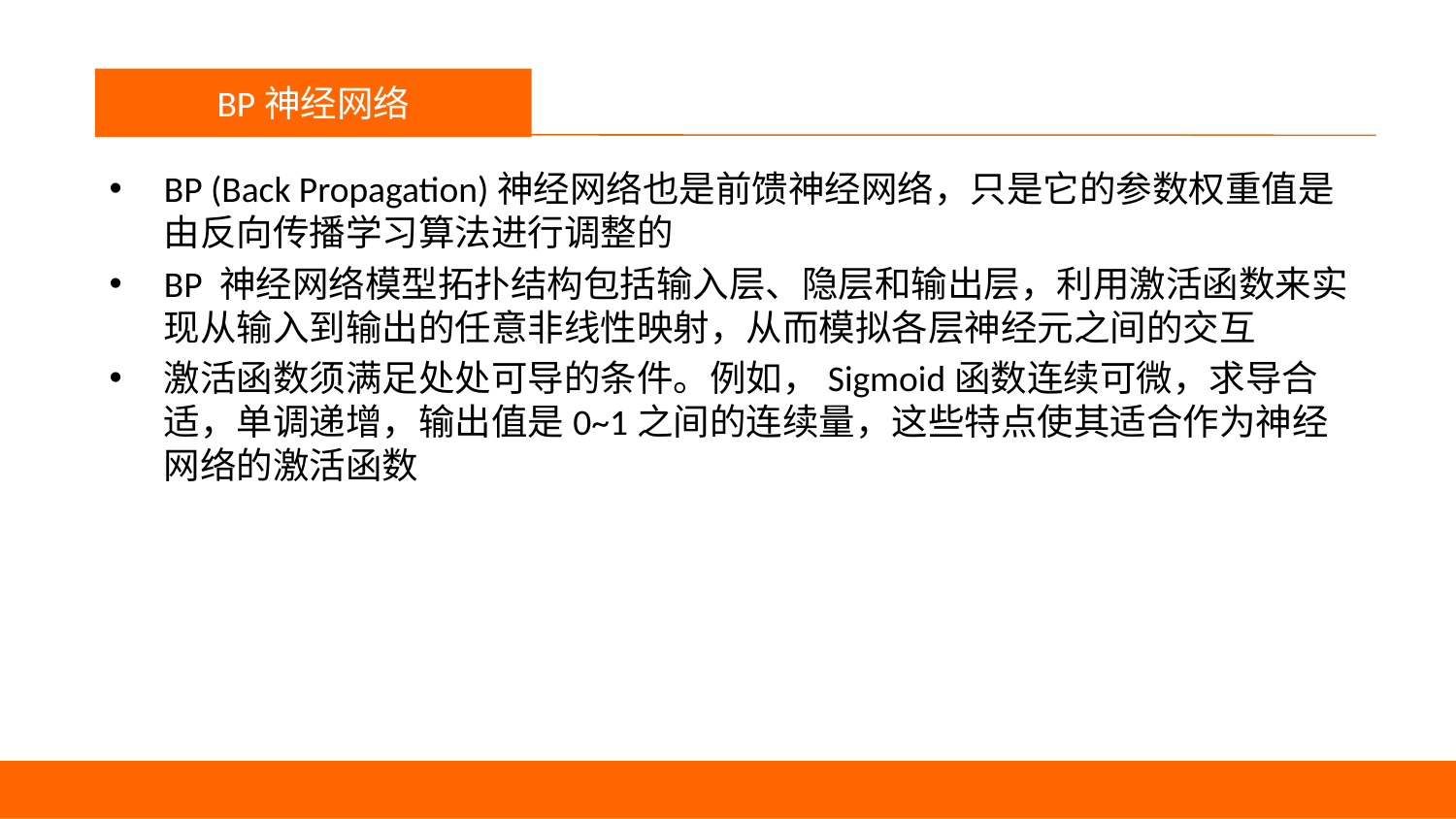

议程
BP神经网络

BP (Back Propagation)神经网络也是前馈神经网络，只是它的参数权重值是由反向传播学习算法进行调整的
BP 神经网络模型拓扑结构包括输入层、隐层和输出层，利用激活函数来实现从输入到输出的任意非线性映射，从而模拟各层神经元之间的交互
激活函数须满足处处可导的条件。例如，Sigmoid函数连续可微，求导合适，单调递增，输出值是0~1之间的连续量，这些特点使其适合作为神经网络的激活函数